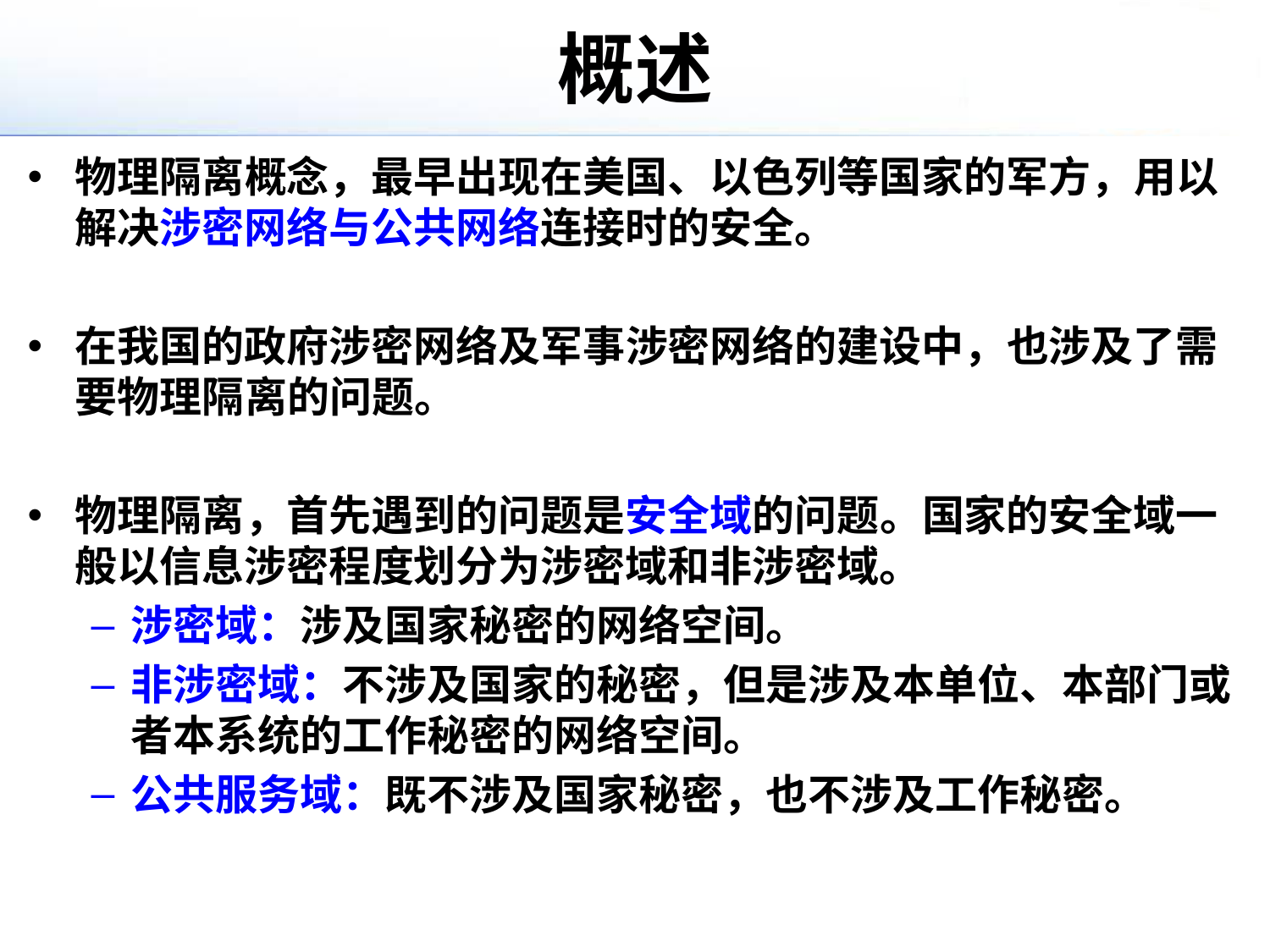

# 概述
物理隔离概念，最早出现在美国、以色列等国家的军方，用以解决涉密网络与公共网络连接时的安全。

在我国的政府涉密网络及军事涉密网络的建设中，也涉及了需要物理隔离的问题。

物理隔离，首先遇到的问题是安全域的问题。国家的安全域一般以信息涉密程度划分为涉密域和非涉密域。
涉密域：涉及国家秘密的网络空间。
非涉密域：不涉及国家的秘密，但是涉及本单位、本部门或者本系统的工作秘密的网络空间。
公共服务域：既不涉及国家秘密，也不涉及工作秘密。